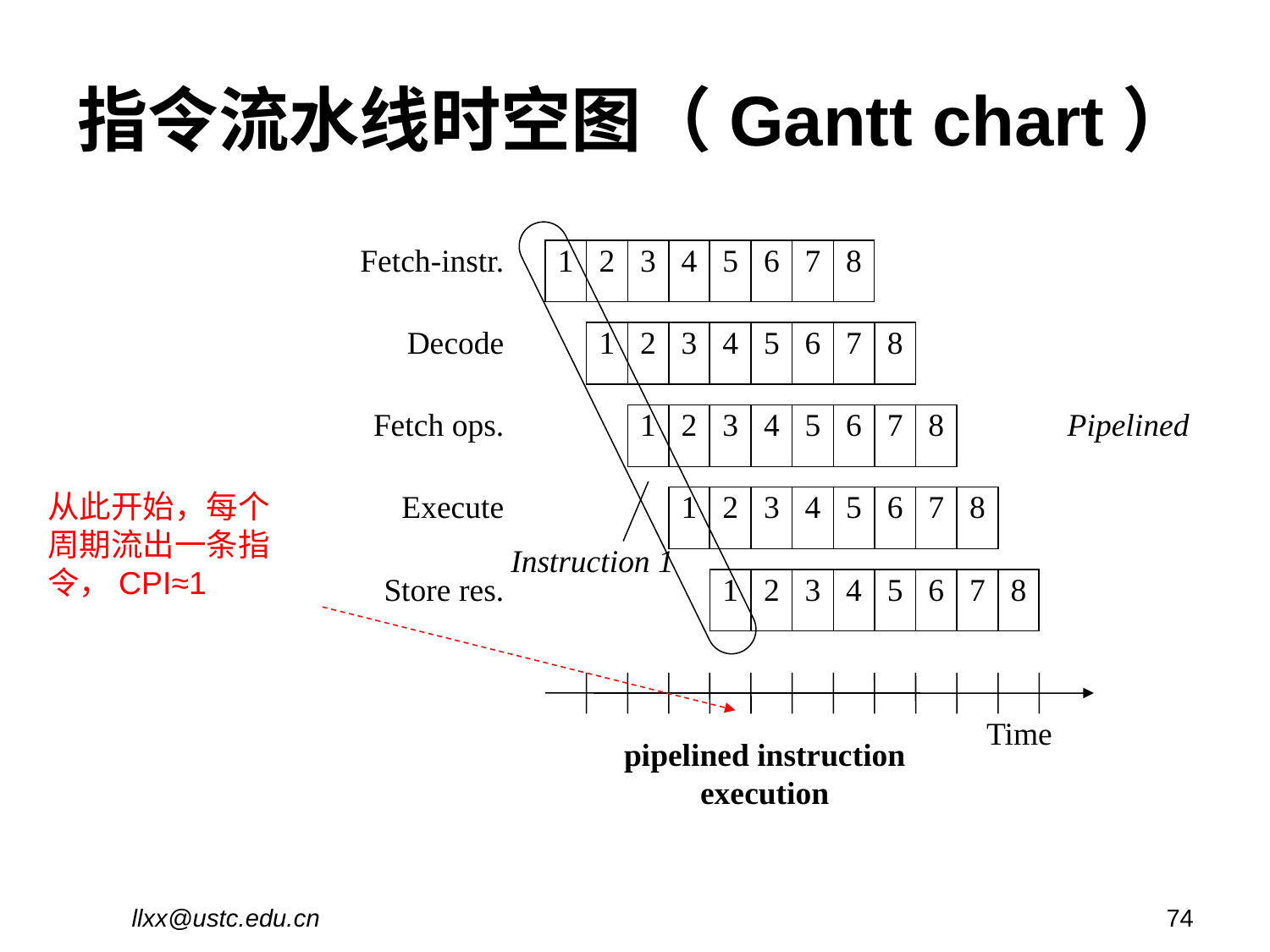

# 指令流水线时空图（Gantt chart）

Fetch-instr.
1
2
3
4
5
6
7
8
Decode
1
2
3
4
5
6
7
8
Fetch ops.
1
2
3
4
5
6
7
8
Pipelined
从此开始，每个
周期流出一条指
令，CPI≈1

Execute
1
2
3
4
5
6
7
8
Instruction 1
Store res.
1
2
3
4
5
6
7
8

Time
pipelined instruction execution
llxx@ustc.edu.cn
74